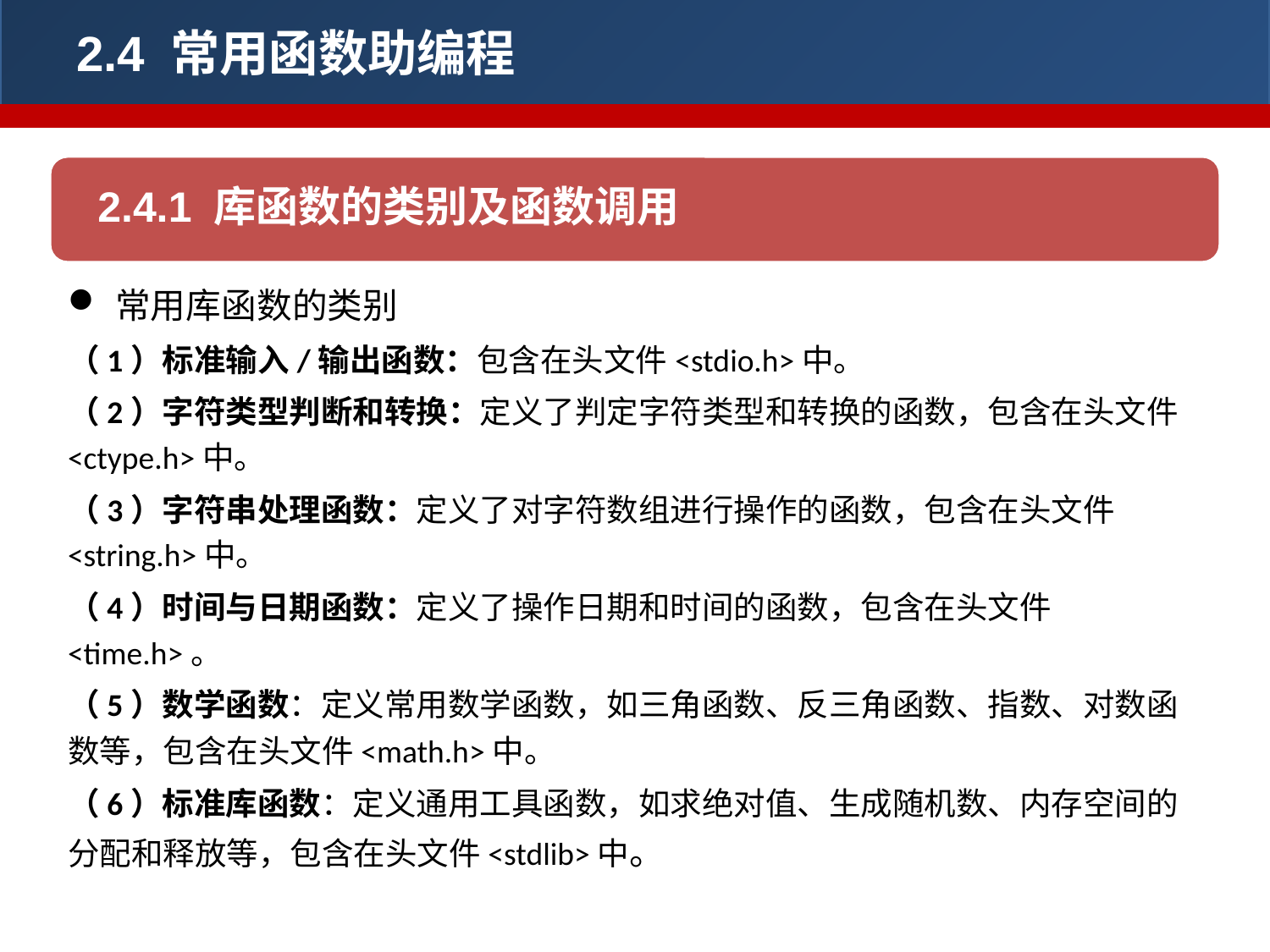

2.4 常用函数助编程
2.4.1 库函数的类别及函数调用
常用库函数的类别
（1）标准输入/输出函数：包含在头文件<stdio.h>中。
（2）字符类型判断和转换：定义了判定字符类型和转换的函数，包含在头文件<ctype.h>中。
（3）字符串处理函数：定义了对字符数组进行操作的函数，包含在头文件<string.h>中。
（4）时间与日期函数：定义了操作日期和时间的函数，包含在头文件<time.h>。
（5）数学函数：定义常用数学函数，如三角函数、反三角函数、指数、对数函数等，包含在头文件<math.h>中。
（6）标准库函数：定义通用工具函数，如求绝对值、生成随机数、内存空间的分配和释放等，包含在头文件<stdlib>中。